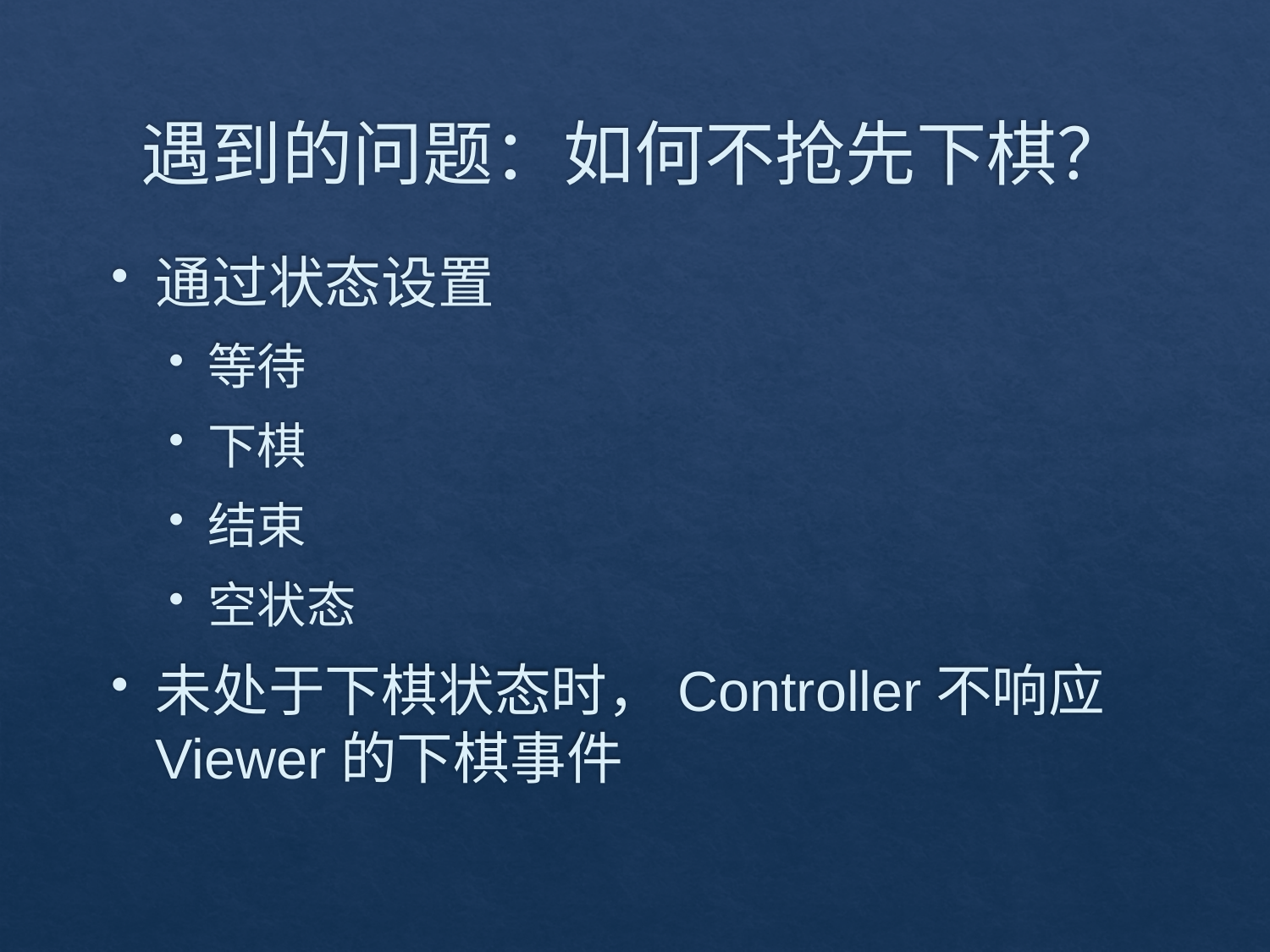

# 遇到的问题：如何不抢先下棋？
通过状态设置
等待
下棋
结束
空状态
未处于下棋状态时，Controller不响应Viewer的下棋事件